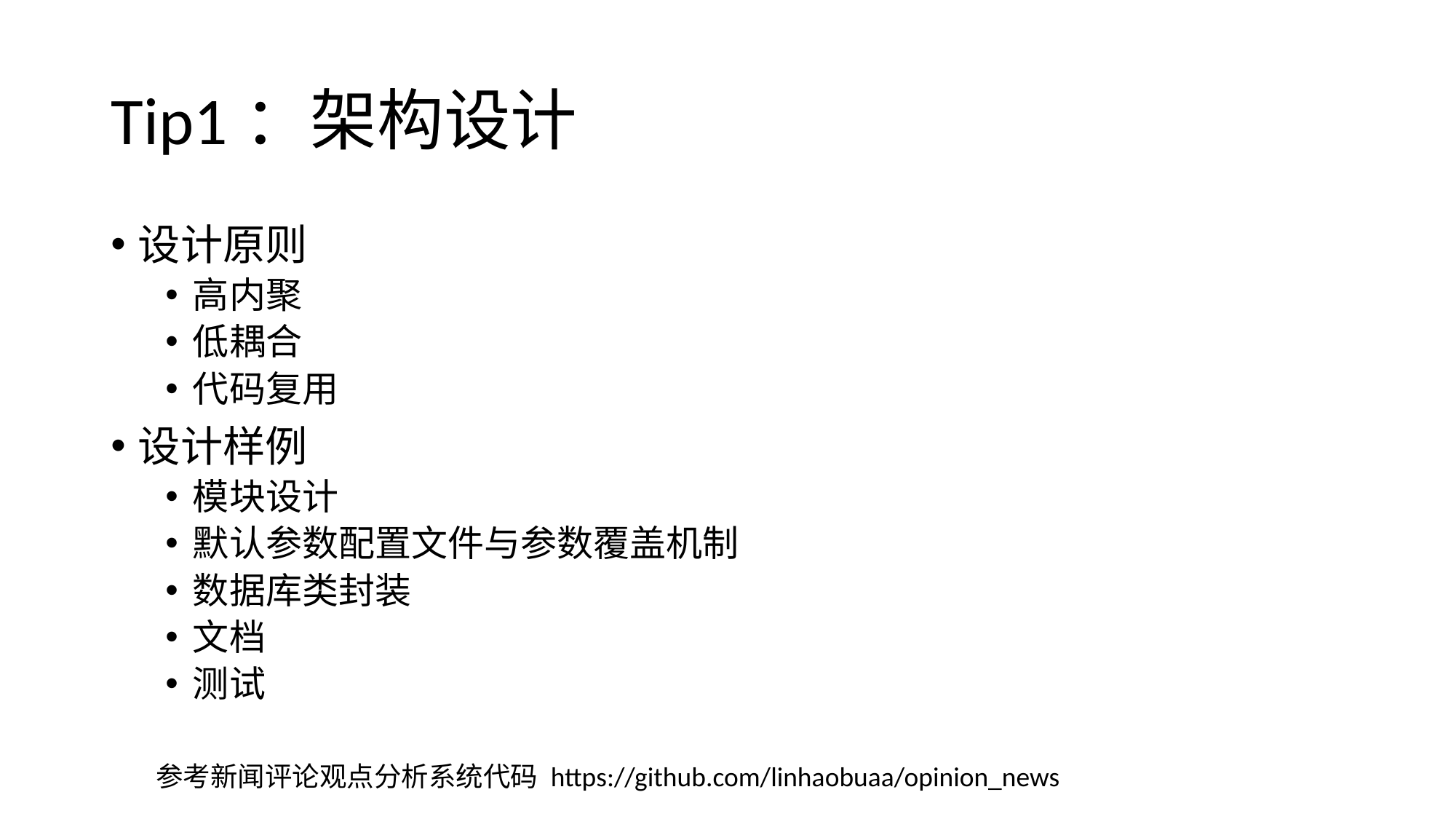

# Tip1：架构设计
设计原则
高内聚
低耦合
代码复用
设计样例
模块设计
默认参数配置文件与参数覆盖机制
数据库类封装
文档
测试

参考新闻评论观点分析系统代码 https://github.com/linhaobuaa/opinion_news